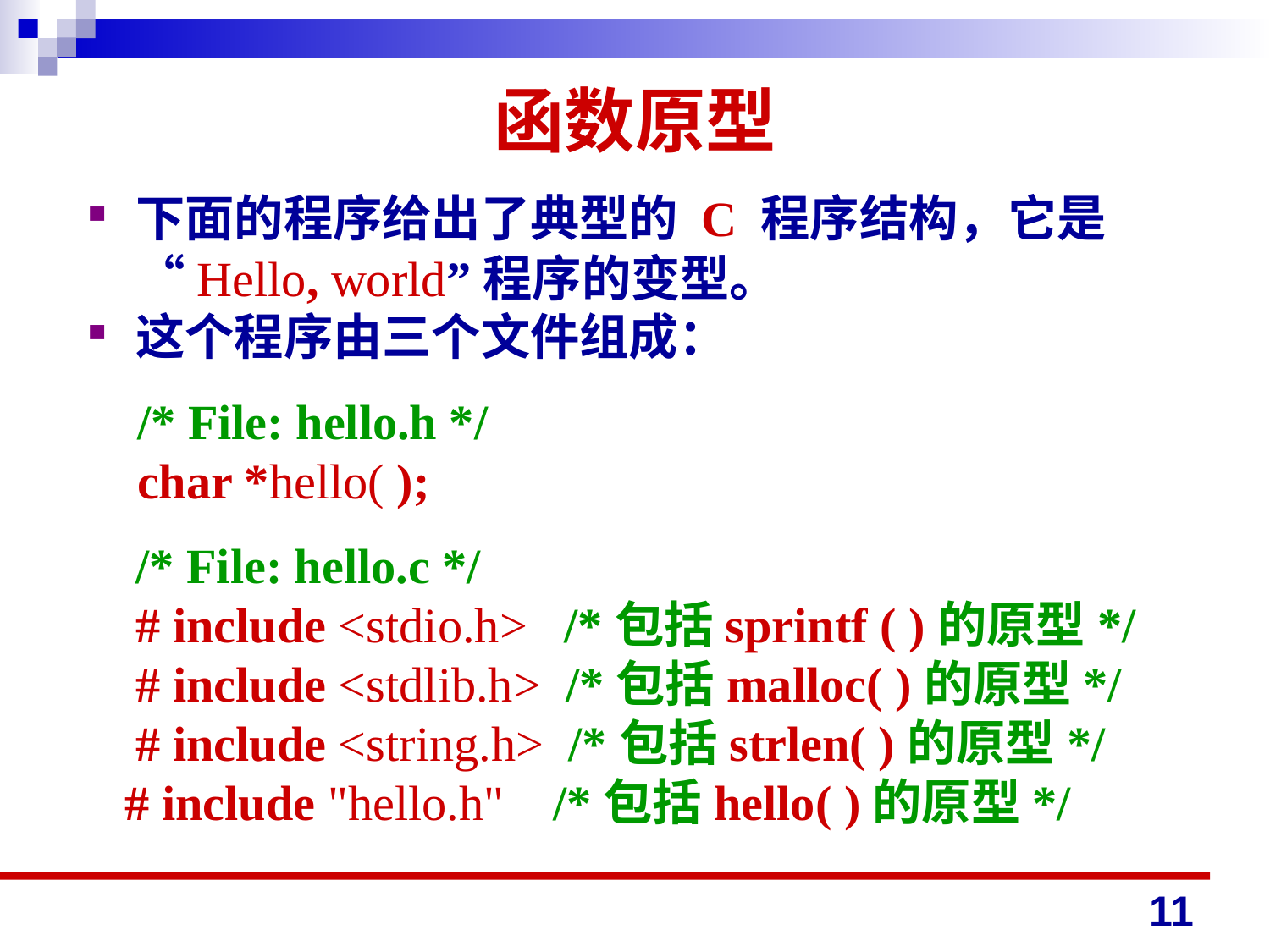

# 函数原型
下面的程序给出了典型的 C 程序结构，它是“Hello, world”程序的变型。
这个程序由三个文件组成：

    /* File: hello.h */
    char *hello( );
/* File: hello.c */
# include <stdio.h>   /*包括sprintf ( )的原型*/
# include <stdlib.h>  /*包括malloc( )的原型*/
# include <string.h>  /*包括strlen( )的原型*/
   # include "hello.h"    /*包括hello( )的原型*/
11